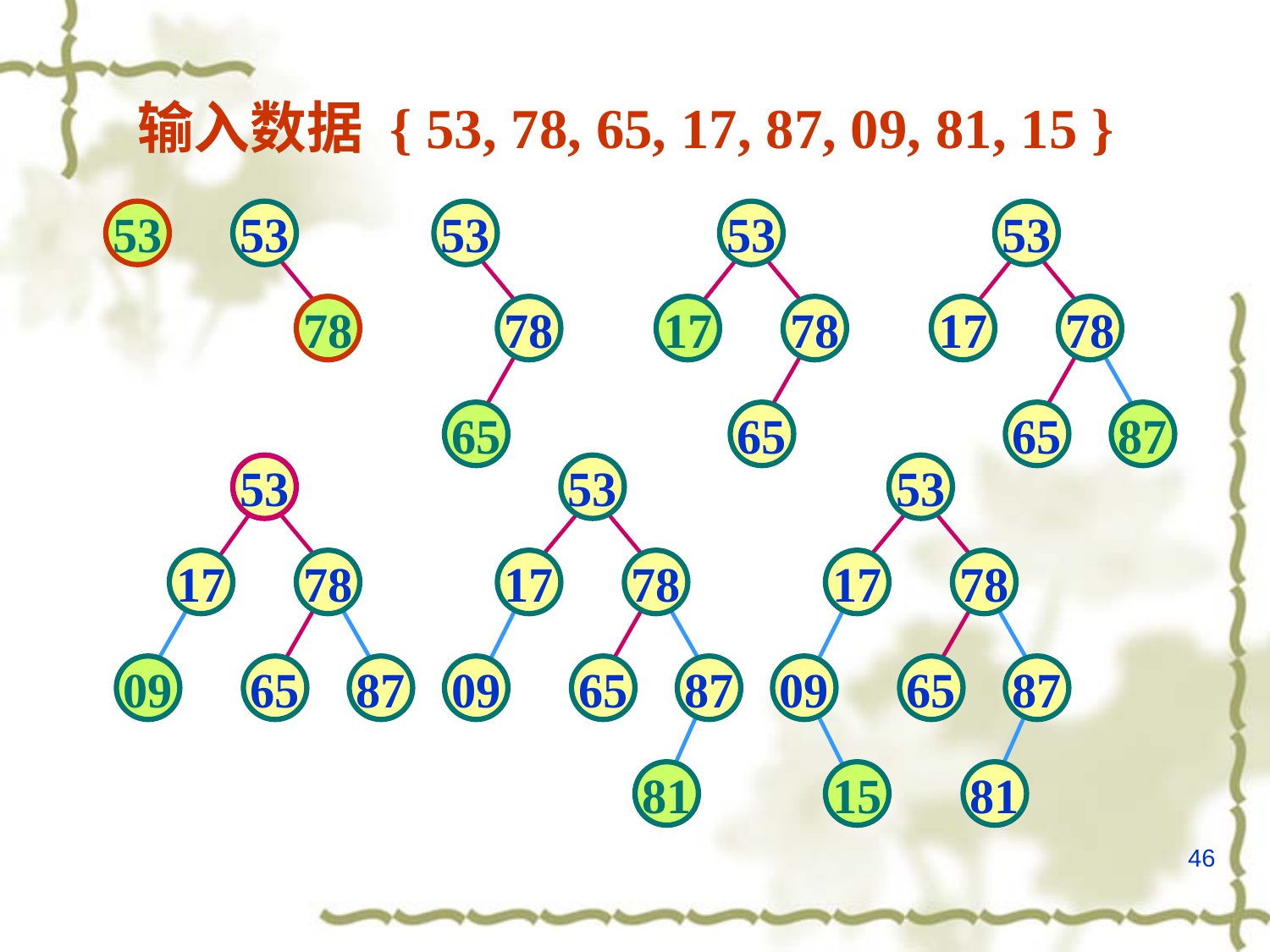

输入数据 { 53, 78, 65, 17, 87, 09, 81, 15 }
53
53

78
53

78

65
53

17
78

65
53

17
78

65
87
53

17
78

09
65
87
53

17
78

09
65
87

81
53

17
78

09
65
87

15
81
46